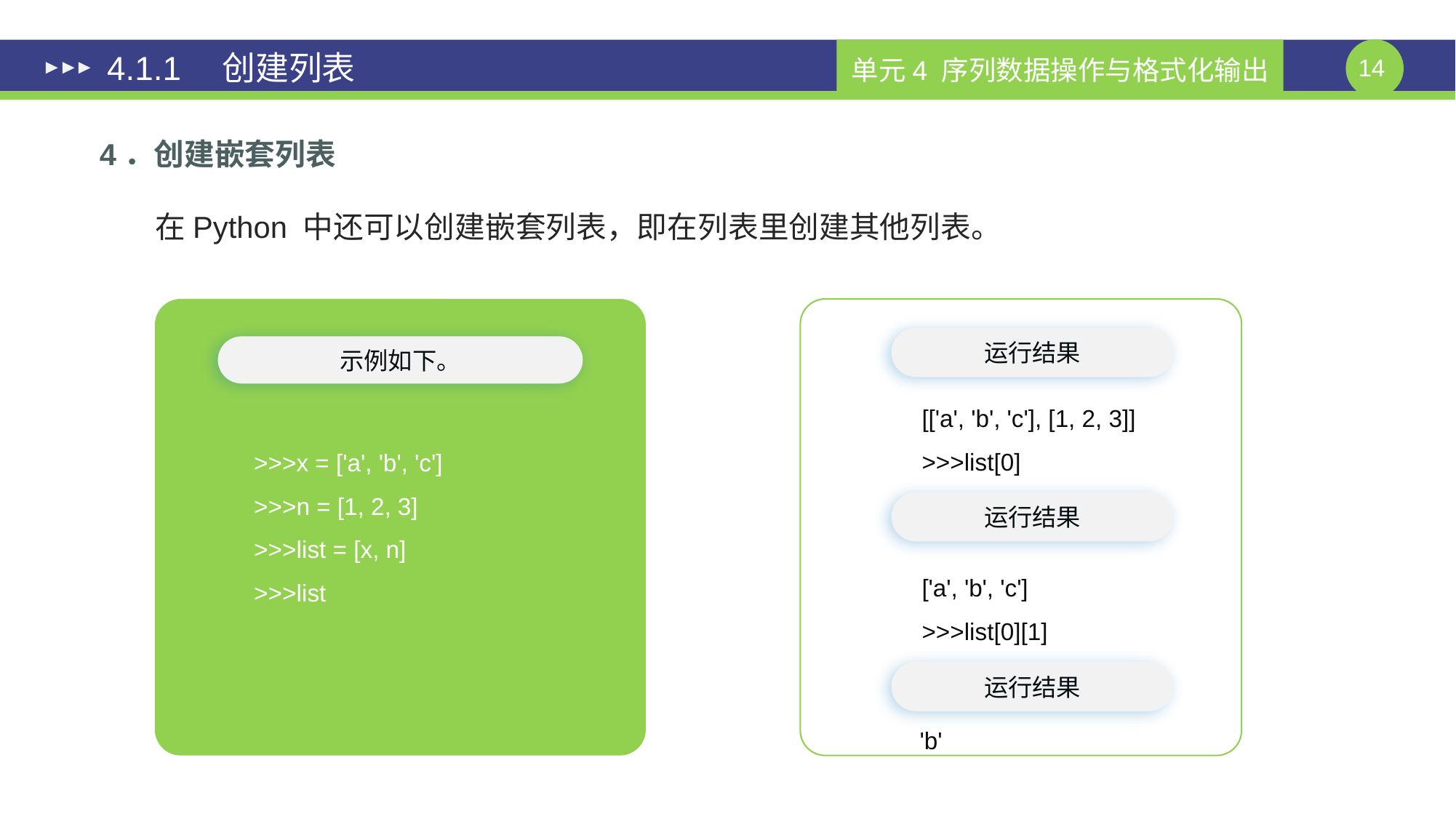

# 4.1.1　创建列表
4．创建嵌套列表
在Python 中还可以创建嵌套列表，即在列表里创建其他列表。

运行结果
示例如下。
[['a', 'b', 'c'], [1, 2, 3]]
>>>list[0]
>>>x = ['a', 'b', 'c']
>>>n = [1, 2, 3]
>>>list = [x, n]
>>>list
运行结果
['a', 'b', 'c']
>>>list[0][1]
运行结果
'b'